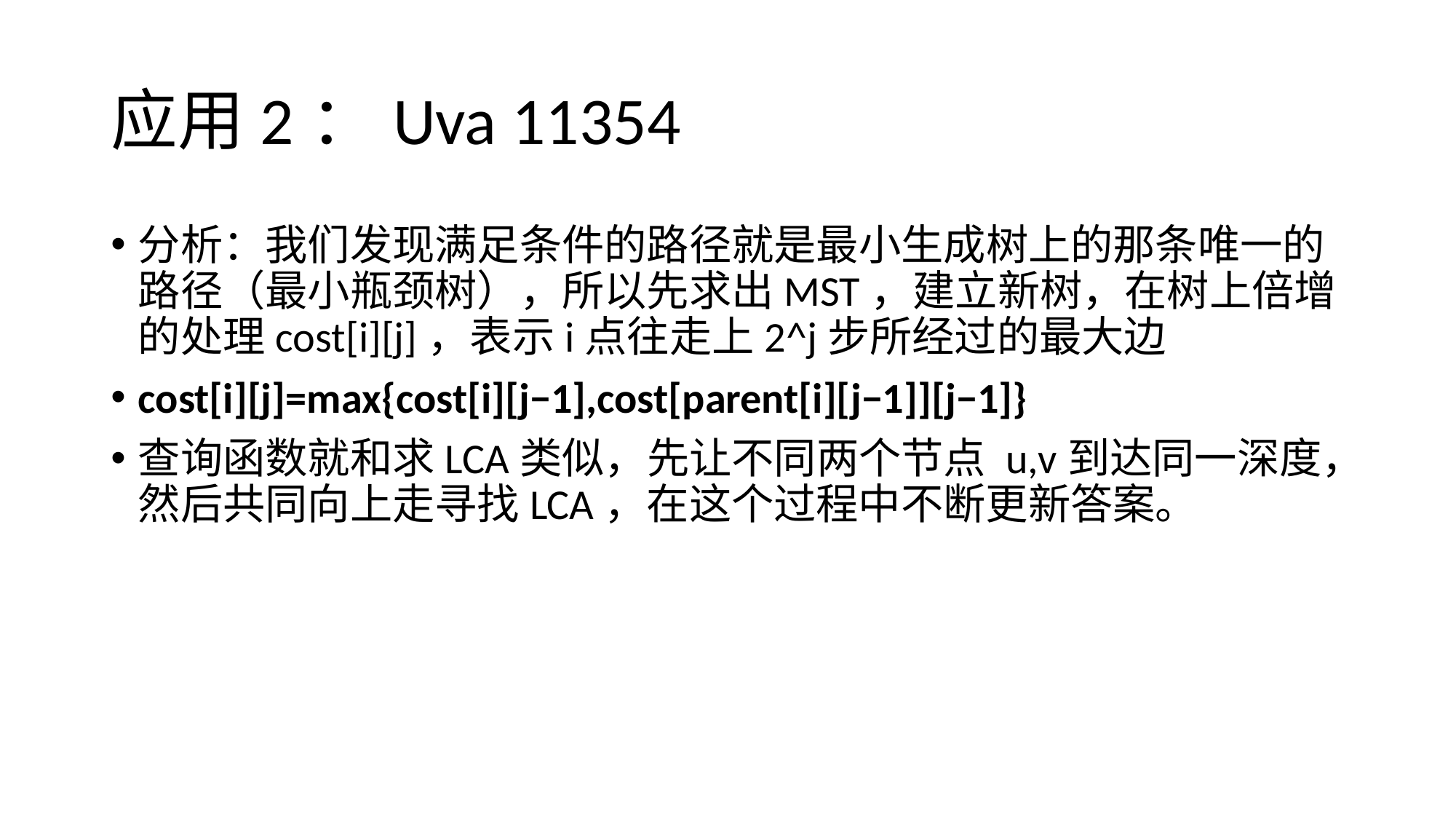

# 应用2：Uva 11354
分析：我们发现满足条件的路径就是最小生成树上的那条唯一的路径（最小瓶颈树），所以先求出MST，建立新树，在树上倍增的处理cost[i][j]，表示i点往走上2^j步所经过的最大边
cost[i][j]=max{cost[i][j−1],cost[parent[i][j−1]][j−1]}
查询函数就和求LCA类似，先让不同两个节点 u,v到达同一深度，然后共同向上走寻找LCA，在这个过程中不断更新答案。